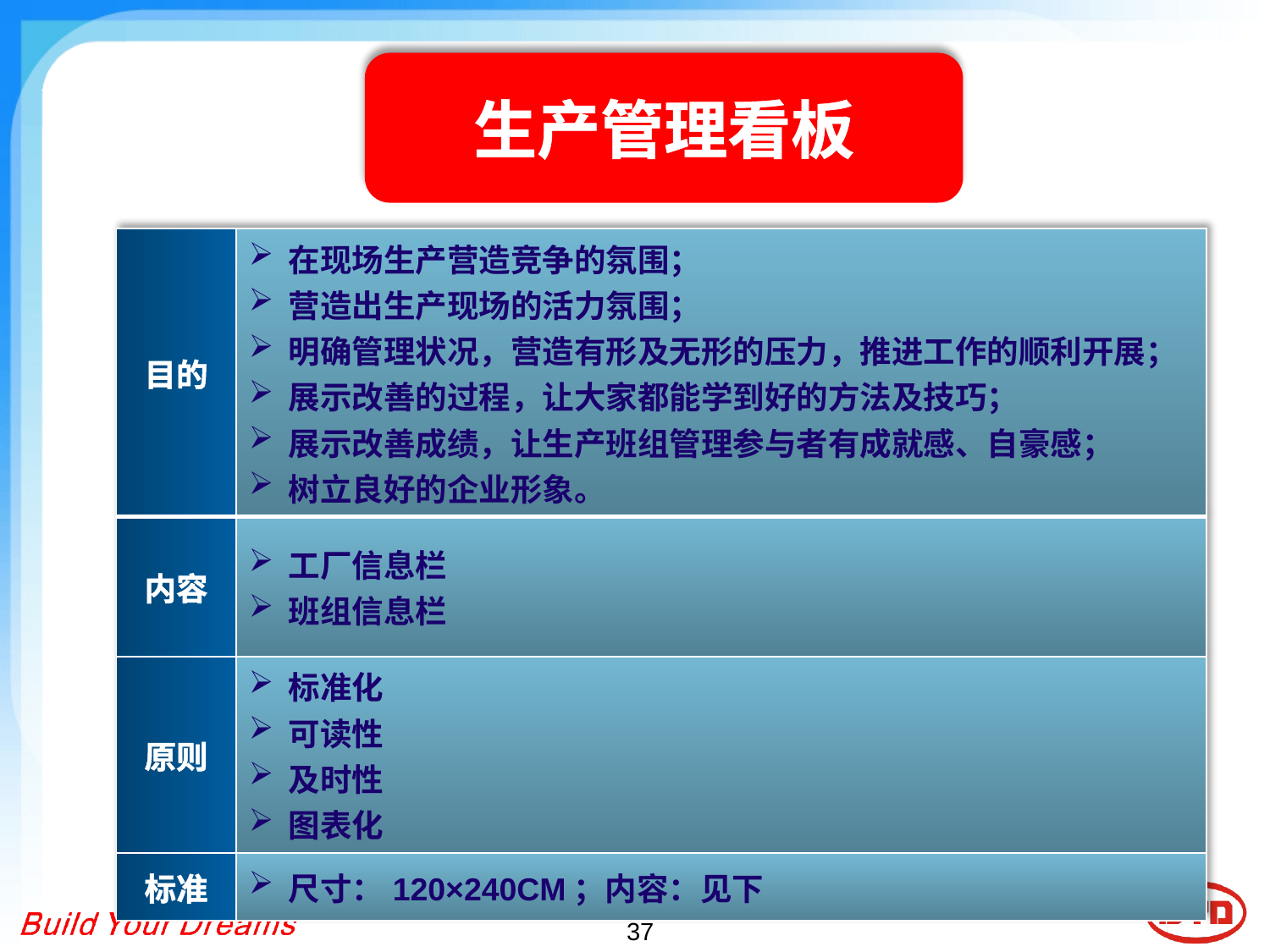

生产管理看板
| 目的 | 在现场生产营造竞争的氛围； 营造出生产现场的活力氛围； 明确管理状况，营造有形及无形的压力，推进工作的顺利开展； 展示改善的过程，让大家都能学到好的方法及技巧； 展示改善成绩，让生产班组管理参与者有成就感、自豪感； 树立良好的企业形象。 |
| --- | --- |
| 内容 | 工厂信息栏 班组信息栏 |
| 原则 | 标准化 可读性 及时性 图表化 |
| 标准 | 尺寸：120×240cm；内容：见下 |
37